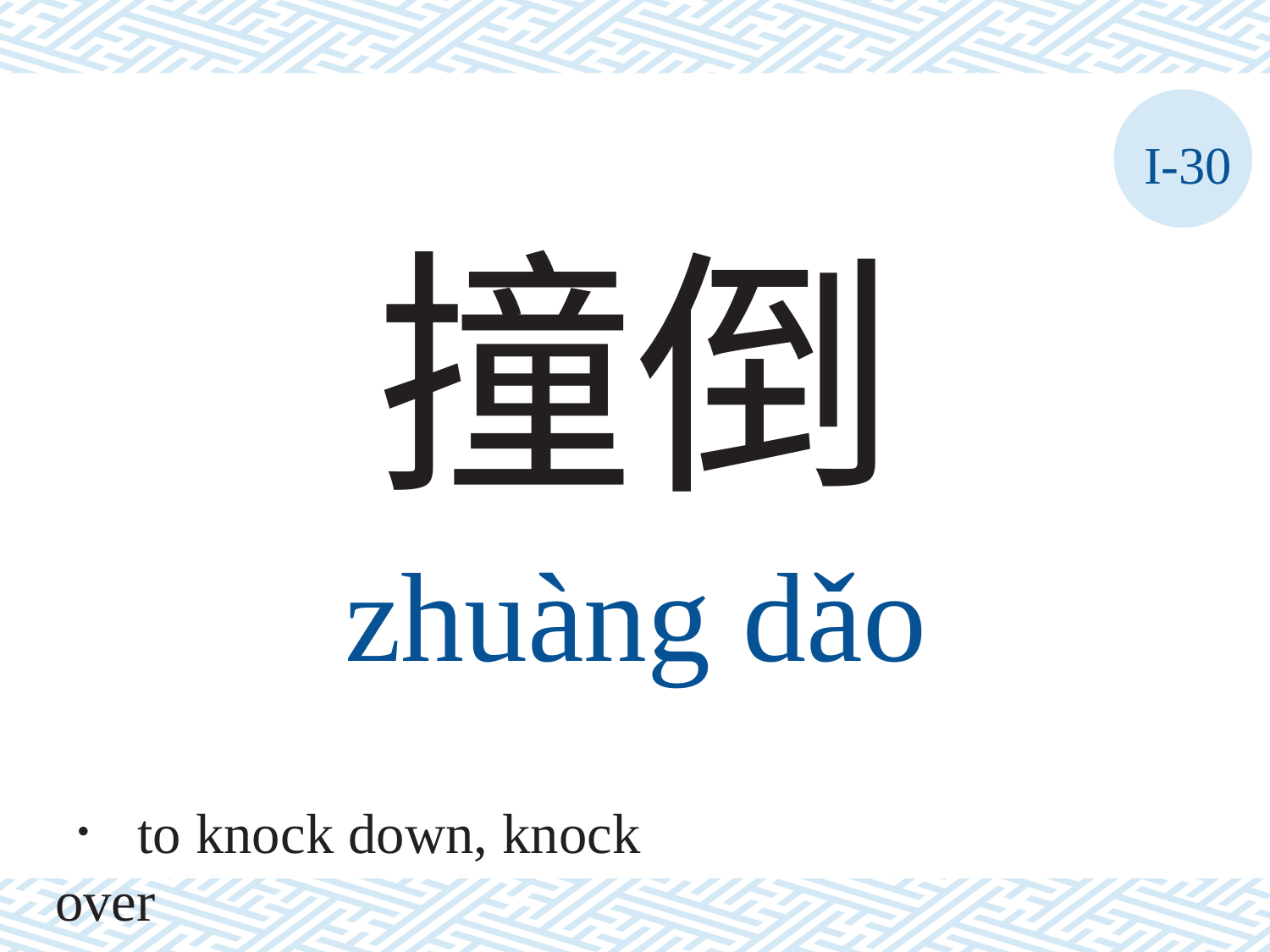

I-30
撞倒
zhuàng	dǎo
． to knock down, knock over